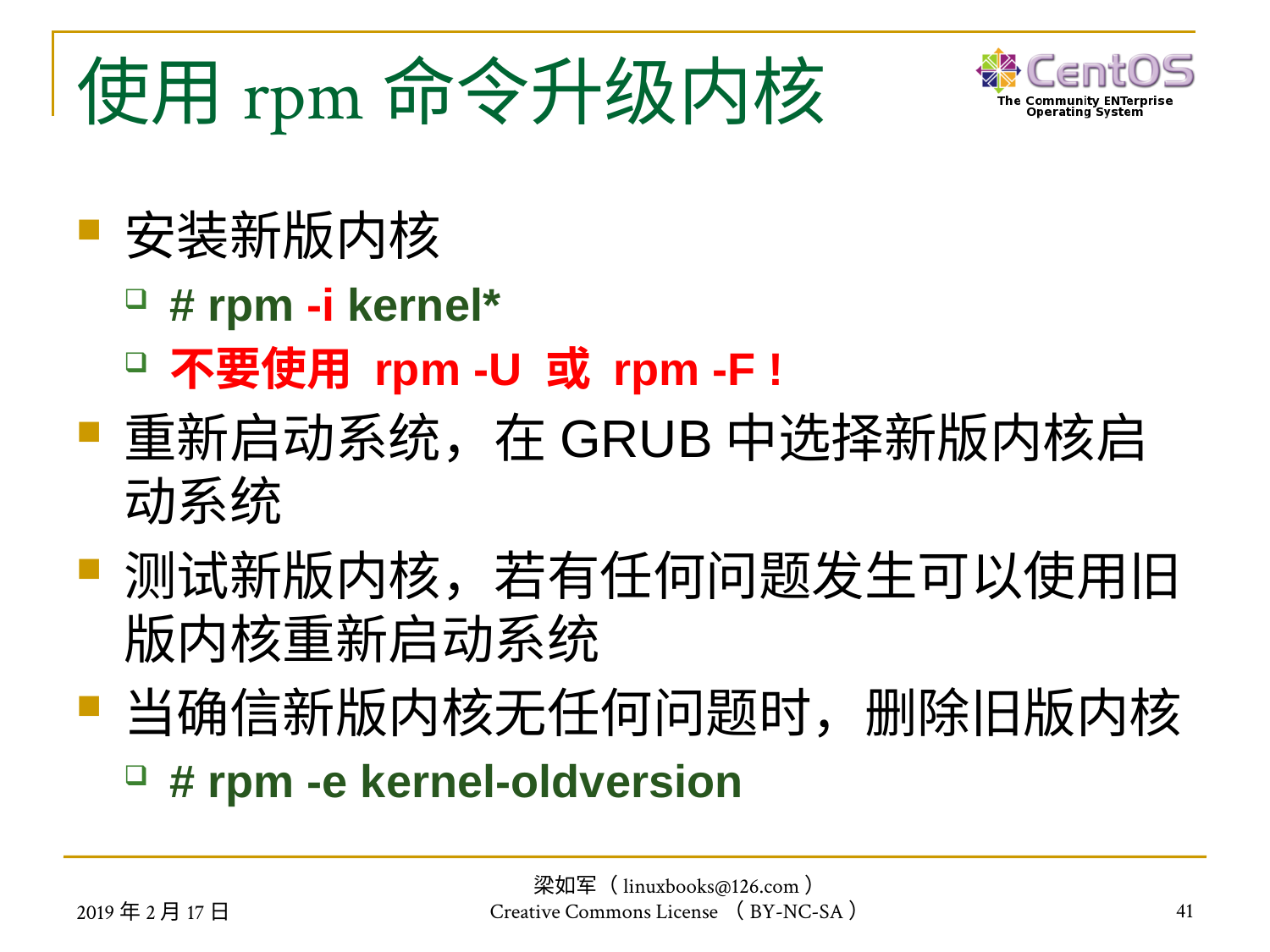

# 使用rpm命令升级内核
安装新版内核
# rpm -i kernel*
不要使用 rpm -U 或 rpm -F !
重新启动系统，在GRUB中选择新版内核启动系统
测试新版内核，若有任何问题发生可以使用旧版内核重新启动系统
当确信新版内核无任何问题时，删除旧版内核
# rpm -e kernel-oldversion

梁如军（linuxbooks@126.com）
Creative Commons License（BY-NC-SA）
2019年2月17日
41